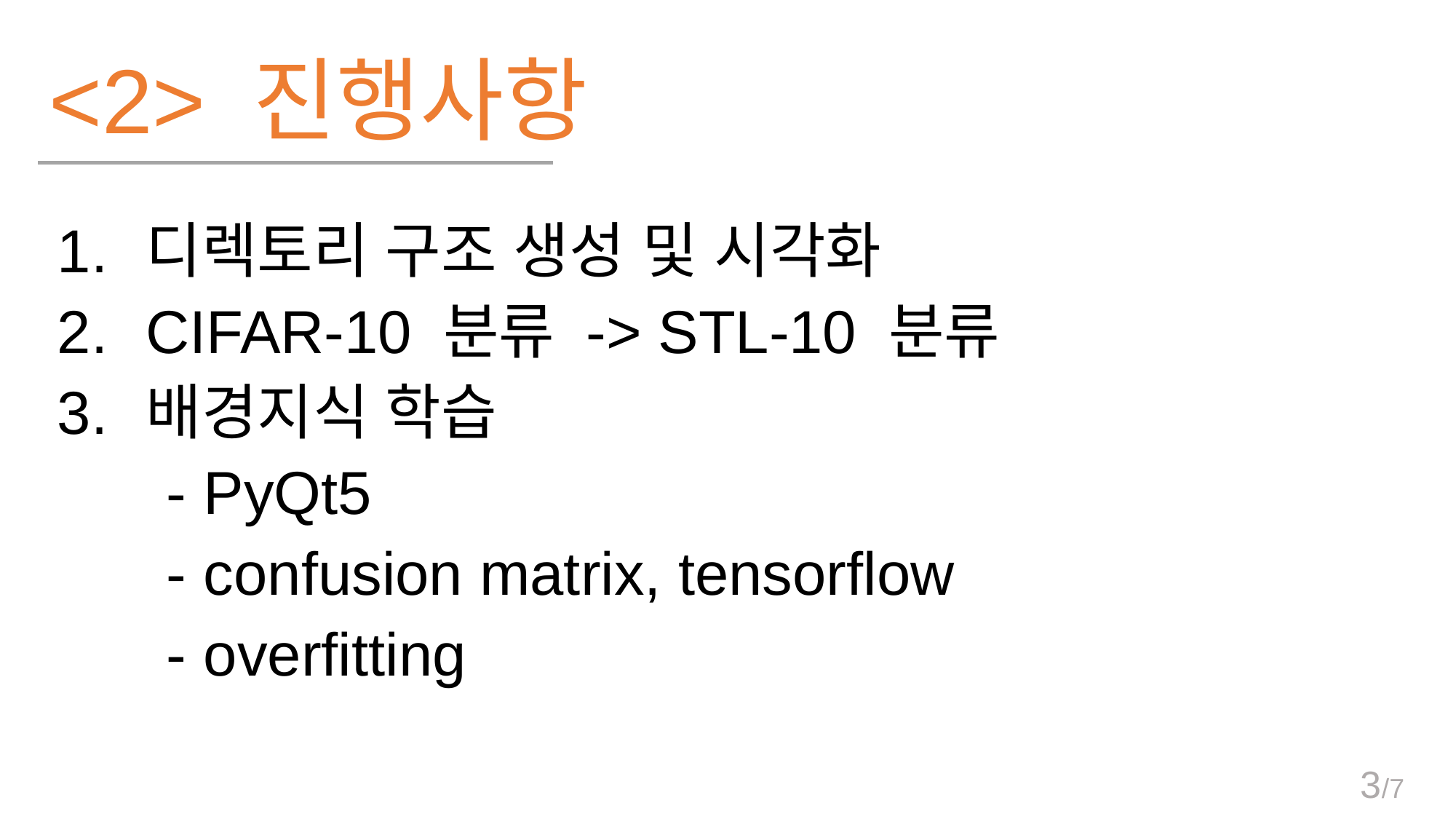

# <2> 진행사항
디렉토리 구조 생성 및 시각화
CIFAR-10 분류 -> STL-10 분류
배경지식 학습
	- PyQt5
	- confusion matrix, tensorflow
	- overfitting
3/7